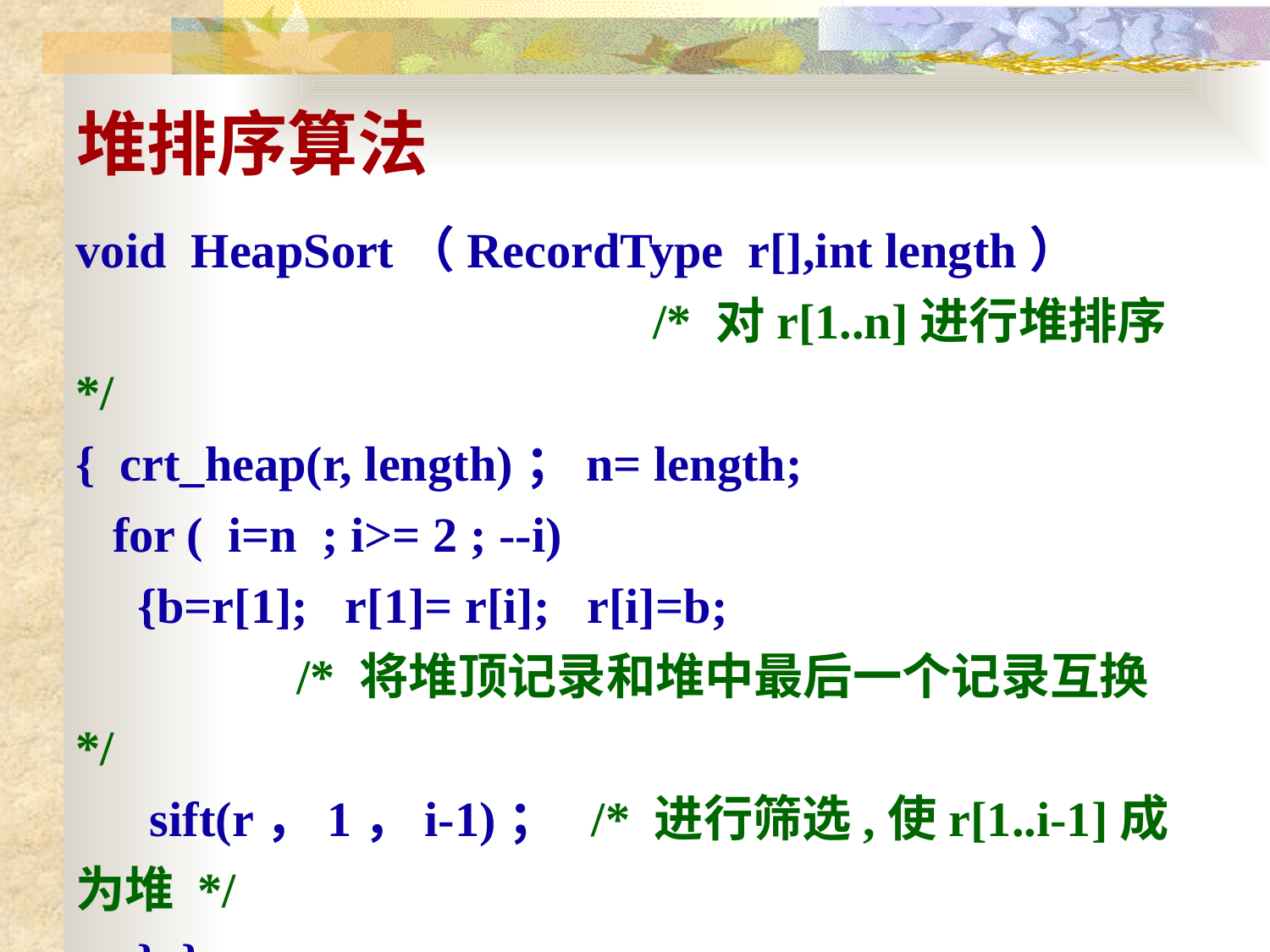

# 堆排序算法
void  HeapSort（RecordType  r[],int length）
                                               /* 对r[1..n]进行堆排序*/
{  crt_heap(r, length)；n= length;
   for (  i=n  ; i>= 2 ; --i)
     {b=r[1];   r[1]= r[i];   r[i]=b;
                  /* 将堆顶记录和堆中最后一个记录互换 */
      sift(r，1，i-1)；  /* 进行筛选,使r[1..i-1]成为堆 */
     }  }